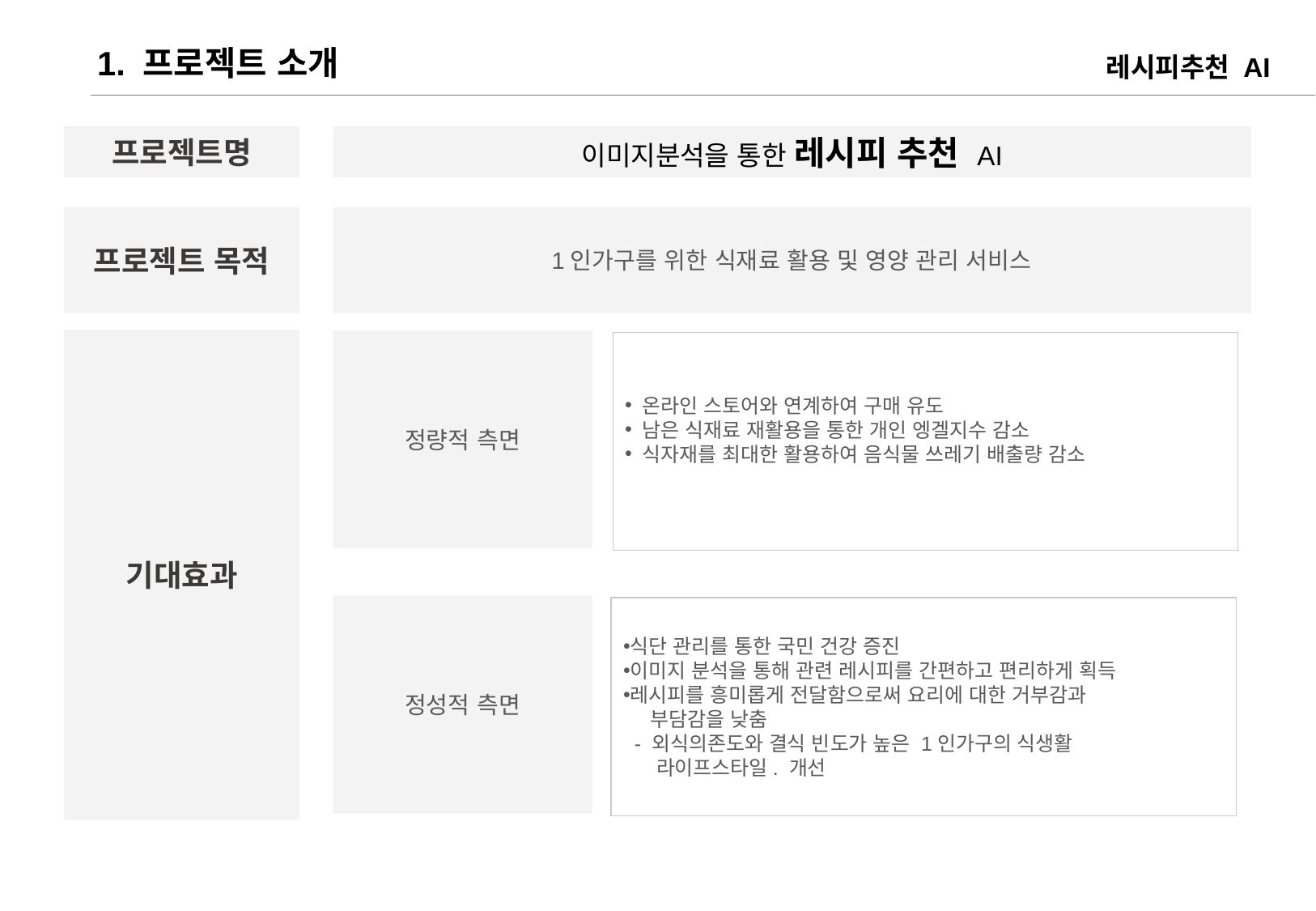

1. 프로젝트 소개
레시피추천 AI
프로젝트명
이미지분석을 통한 레시피 추천 AI
프로젝트 목적
1인가구를 위한 식재료 활용 및 영양 관리 서비스
기대효과
정량적 측면
 온라인 스토어와 연계하여 구매 유도
 남은 식재료 재활용을 통한 개인 엥겔지수 감소
 식자재를 최대한 활용하여 음식물 쓰레기 배출량 감소

정성적 측면

식단 관리를 통한 국민 건강 증진
이미지 분석을 통해 관련 레시피를 간편하고 편리하게 획득
레시피를 흥미롭게 전달함으로써 요리에 대한 거부감과
    부담감을 낮춤
  - 외식의존도와 결식 빈도가 높은 1인가구의 식생활
     라이프스타일. 개선